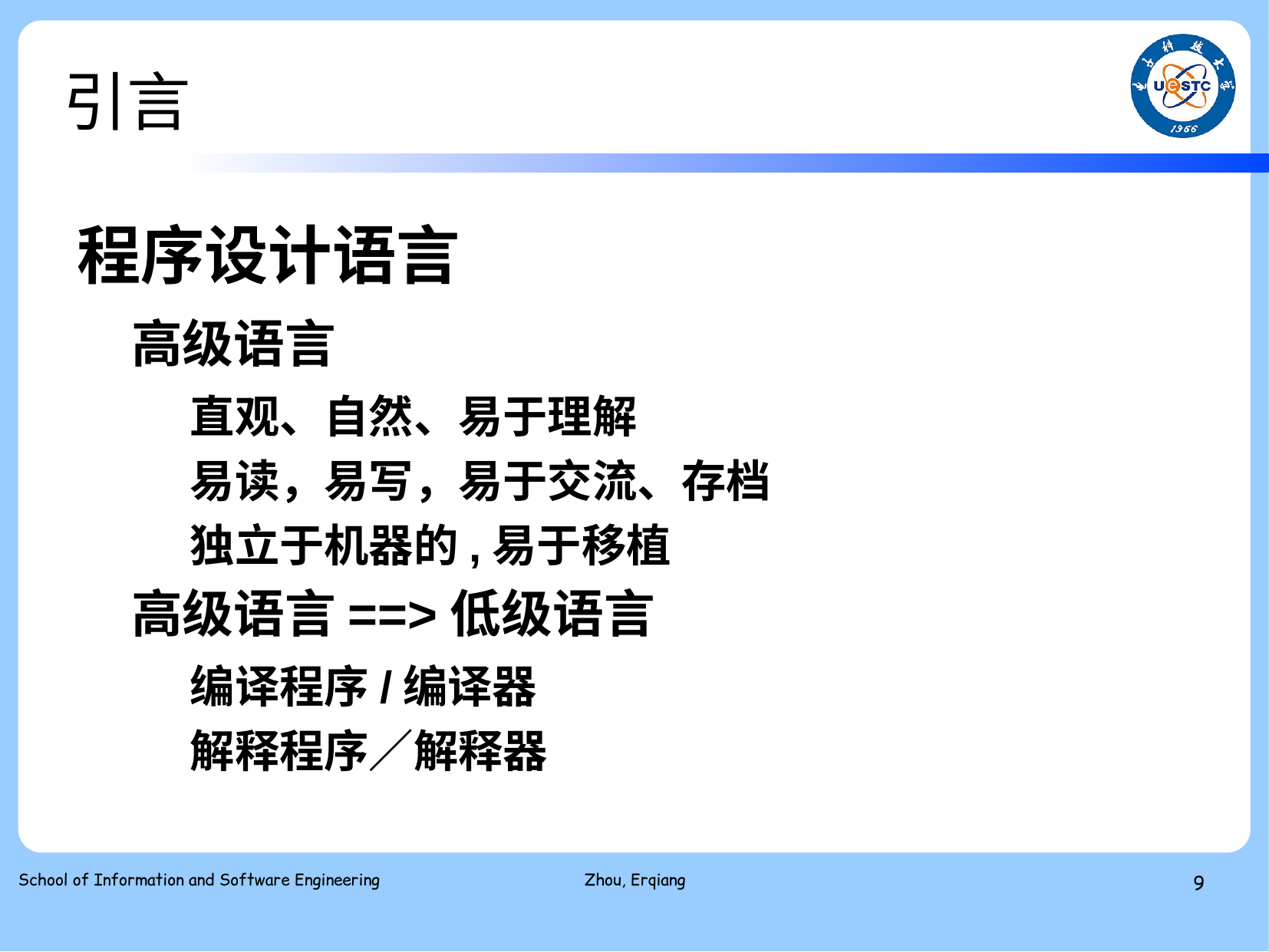

引言
程序设计语言
高级语言
直观、自然、易于理解
易读，易写，易于交流、存档
独立于机器的,易于移植
高级语言==>低级语言
编译程序/编译器
解释程序／解释器

School of Information and Software Engineering
Zhou, Erqiang
9